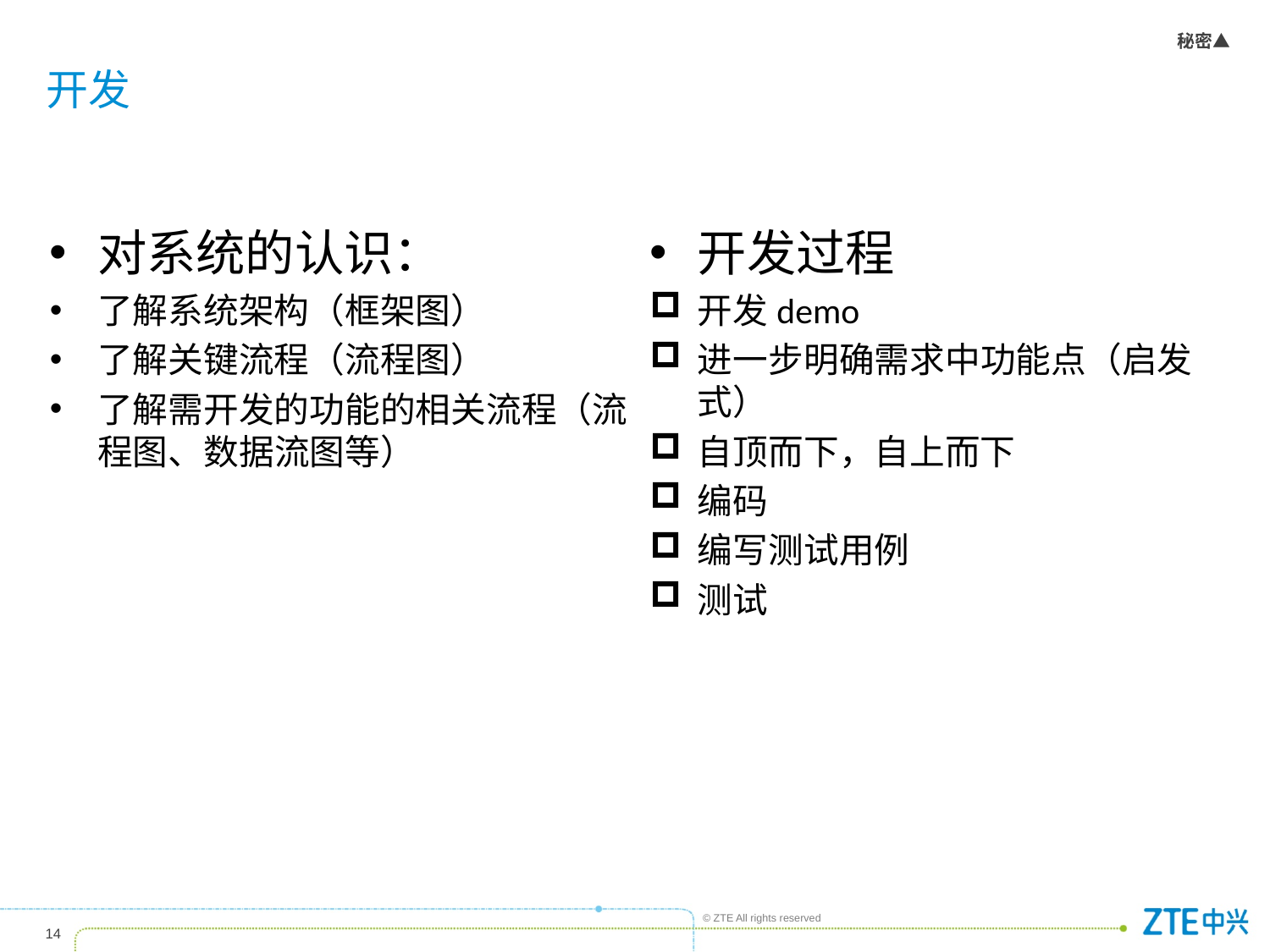

# 开发
对系统的认识：
了解系统架构（框架图）
了解关键流程（流程图）
了解需开发的功能的相关流程（流程图、数据流图等）

开发过程
开发demo
进一步明确需求中功能点（启发式）
自顶而下，自上而下
编码
编写测试用例
测试